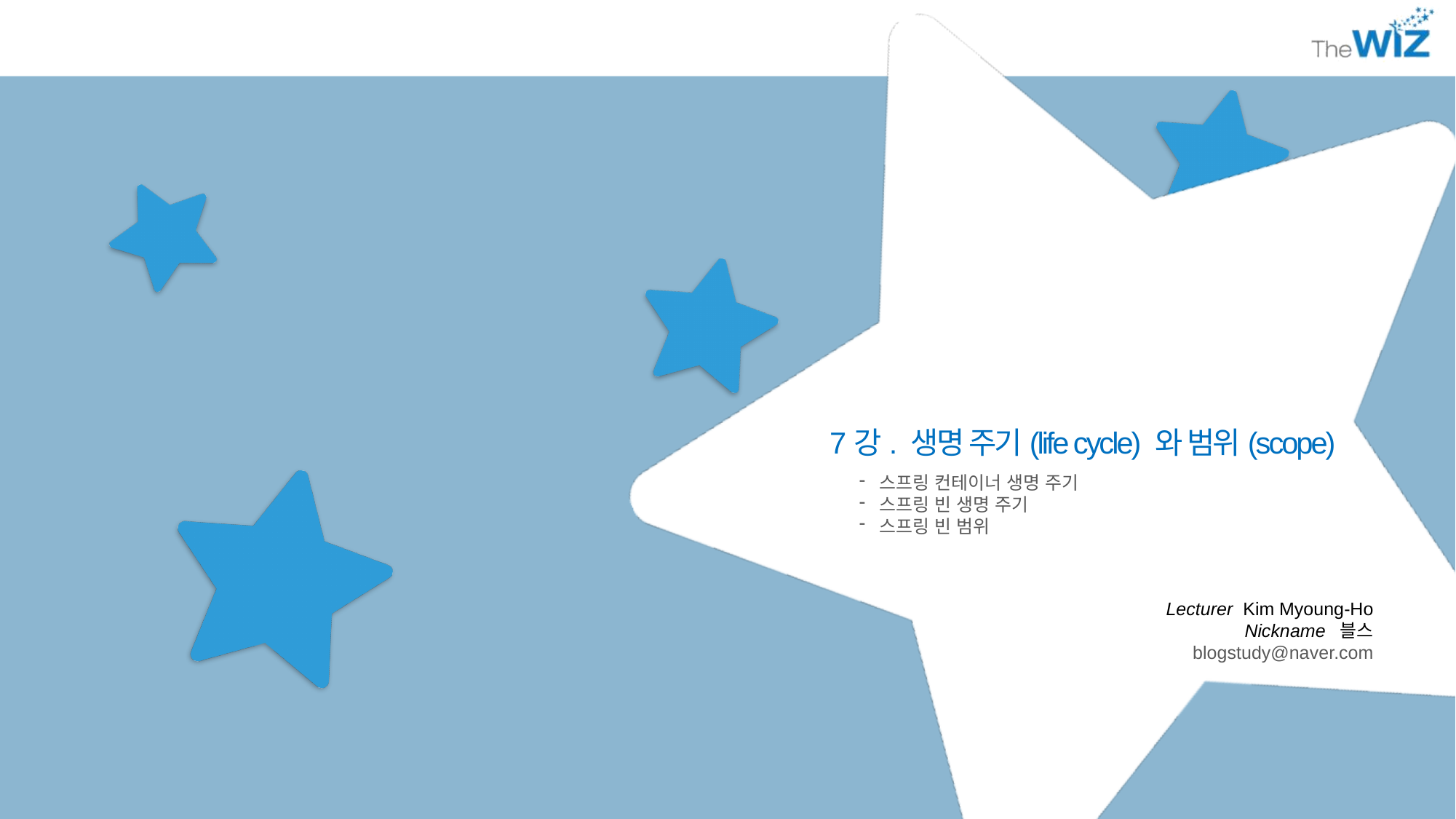

7강. 생명 주기(life cycle) 와 범위(scope)
스프링 컨테이너 생명 주기
스프링 빈 생명 주기
스프링 빈 범위
Lecturer  Kim Myoung-Ho
Nickname  블스
blogstudy@naver.com